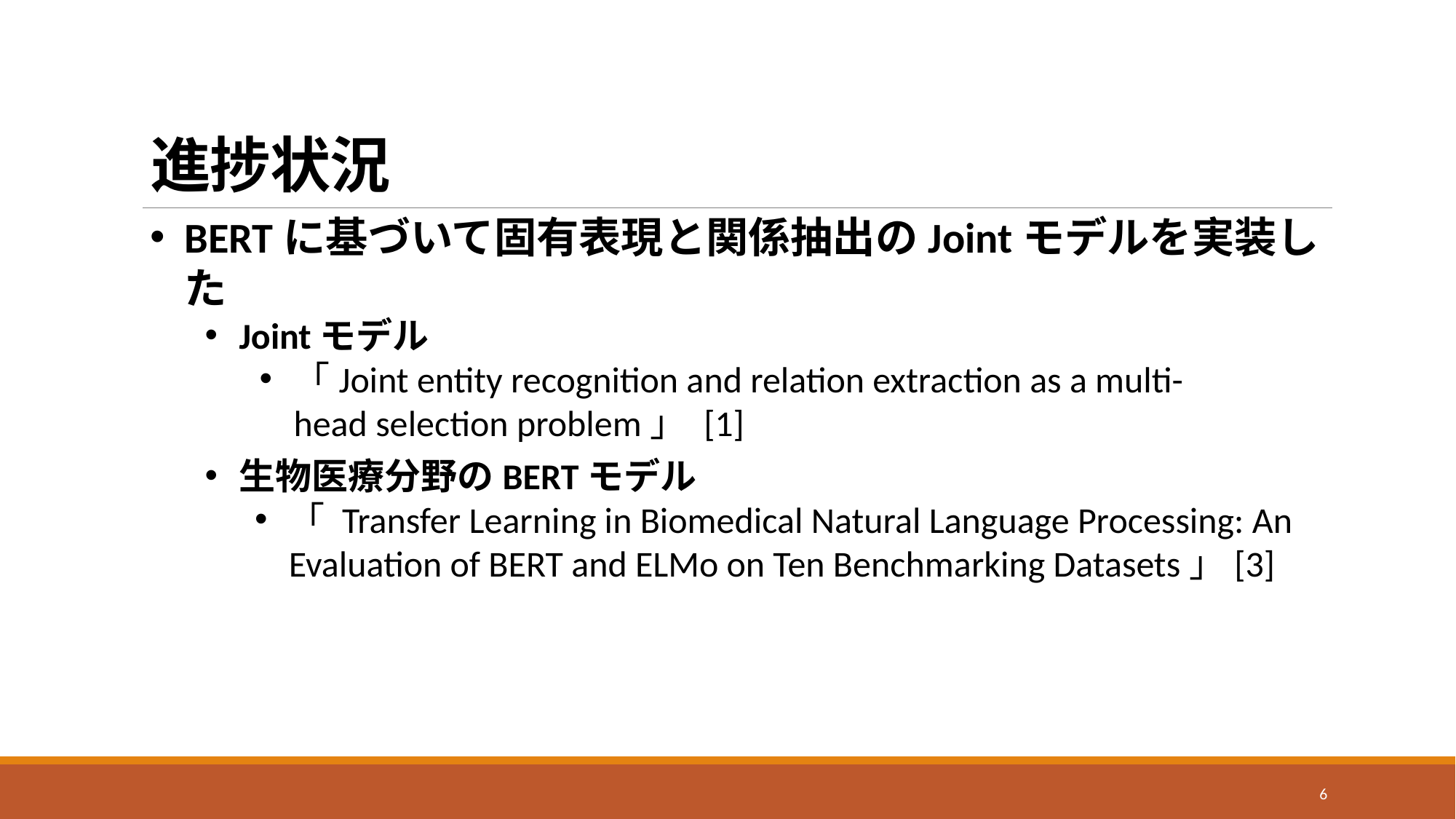

# 進捗状況
BERTに基づいて固有表現と関係抽出のJointモデルを実装した
Jointモデル
「Joint entity recognition and relation extraction as a multi-head selection problem」 [1]
生物医療分野のBERTモデル
「 Transfer Learning in Biomedical Natural Language Processing: An Evaluation of BERT and ELMo on Ten Benchmarking Datasets」[3]
6